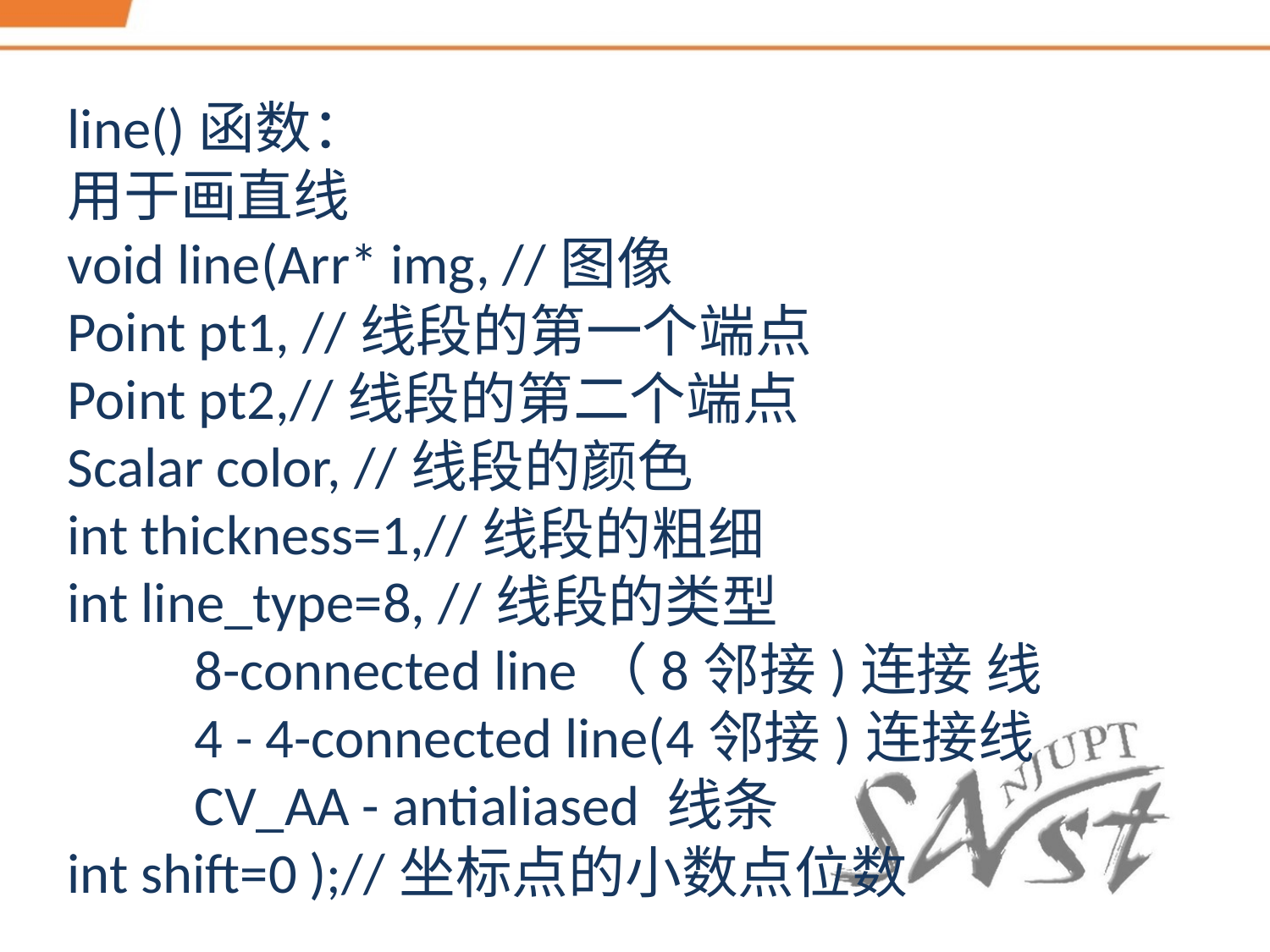

line()函数：
用于画直线
void line(Arr* img, //图像
Point pt1, //线段的第一个端点
Point pt2,//线段的第二个端点
Scalar color, //线段的颜色
int thickness=1,//线段的粗细
int line_type=8, //线段的类型
8-connected line（8邻接)连接 线
4 - 4-connected line(4邻接)连接线
CV_AA - antialiased 线条
int shift=0 );//坐标点的小数点位数